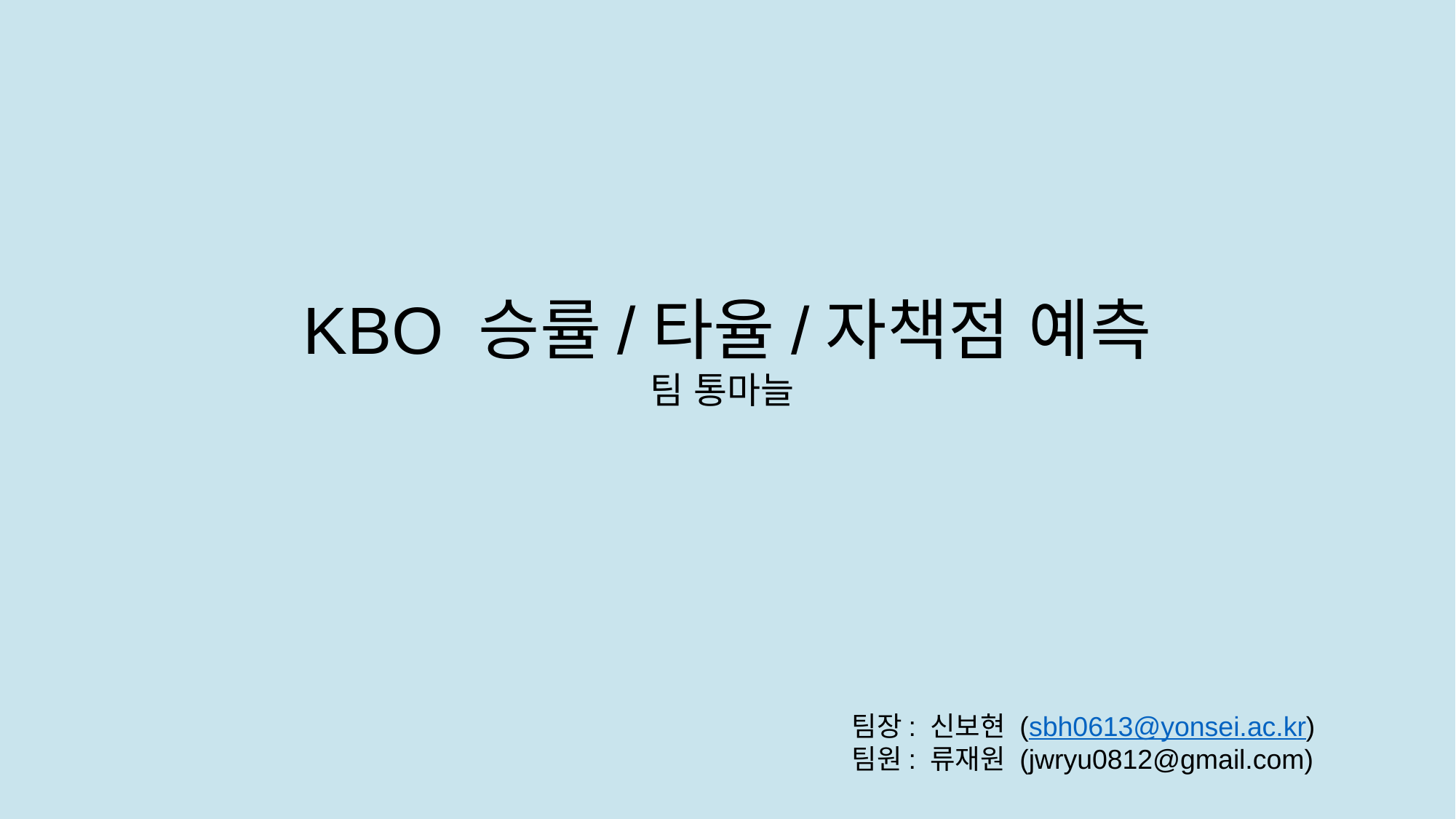

KBO 승률/타율/자책점 예측
팀 통마늘
팀장: 신보현 (sbh0613@yonsei.ac.kr)
팀원: 류재원 (jwryu0812@gmail.com)